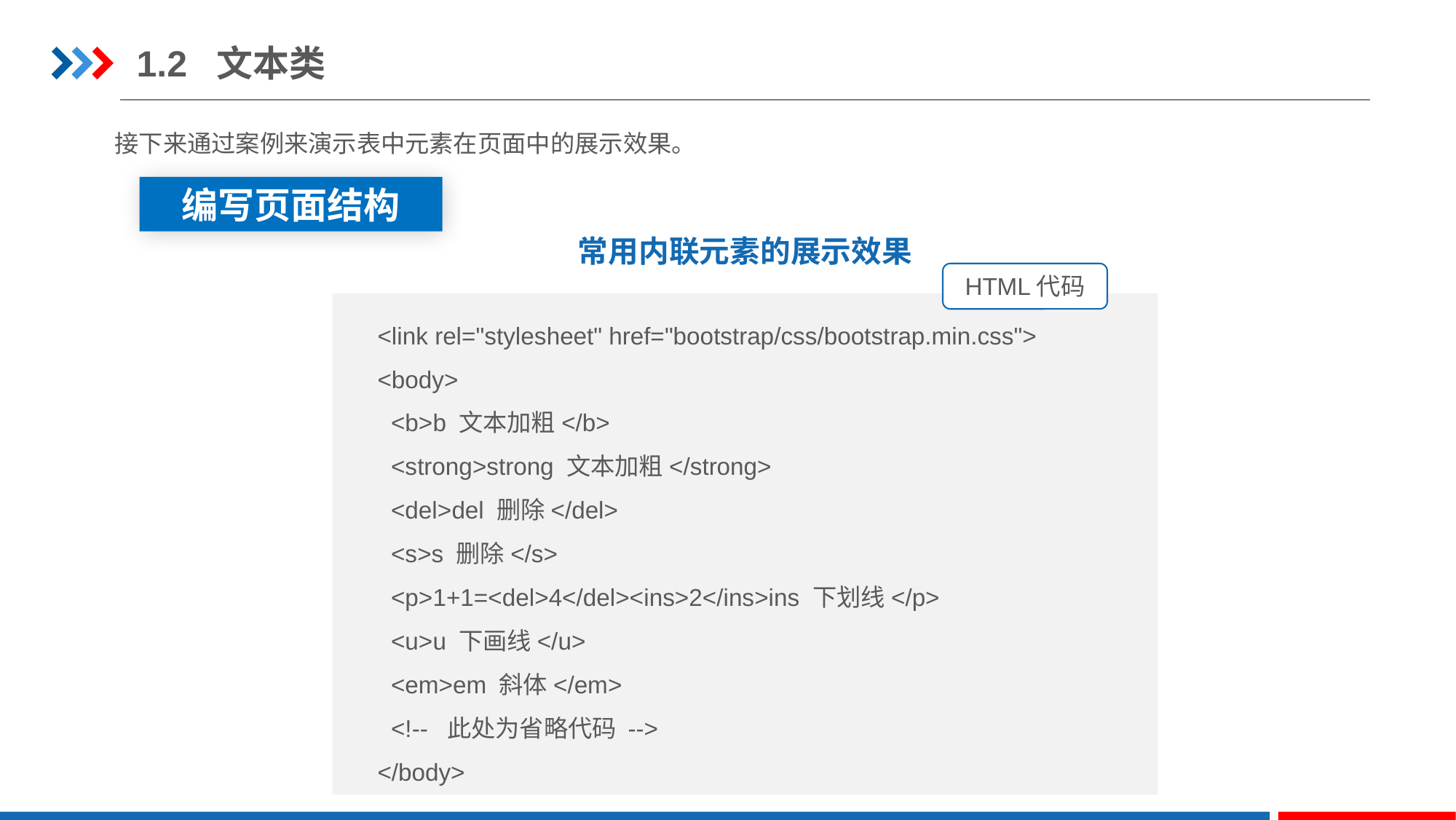

1.2  文本类
接下来通过案例来演示表中元素在页面中的展示效果。
编写页面结构
常用内联元素的展示效果
HTML代码

<link rel="stylesheet" href="bootstrap/css/bootstrap.min.css">
<body>
  <b>b 文本加粗</b>
  <strong>strong 文本加粗</strong>
  <del>del 删除</del>
  <s>s 删除</s>
  <p>1+1=<del>4</del><ins>2</ins>ins 下划线</p>
  <u>u 下画线</u>
  <em>em 斜体</em>
  <!--  此处为省略代码 -->
</body>